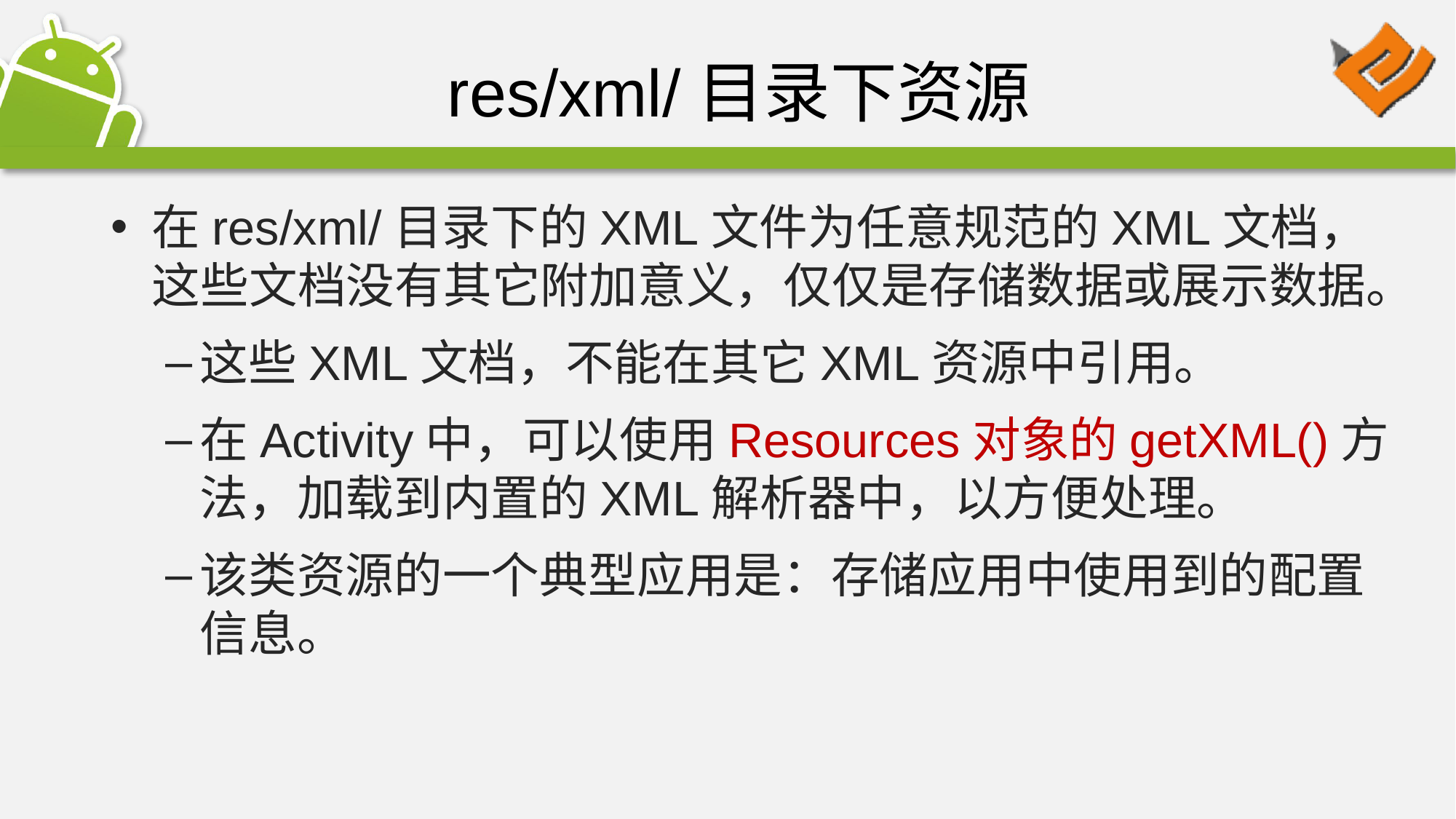

# res/xml/目录下资源
在res/xml/目录下的XML文件为任意规范的XML文档，这些文档没有其它附加意义，仅仅是存储数据或展示数据。
这些XML文档，不能在其它XML资源中引用。
在Activity中，可以使用Resources对象的getXML()方法，加载到内置的XML解析器中，以方便处理。
该类资源的一个典型应用是：存储应用中使用到的配置信息。